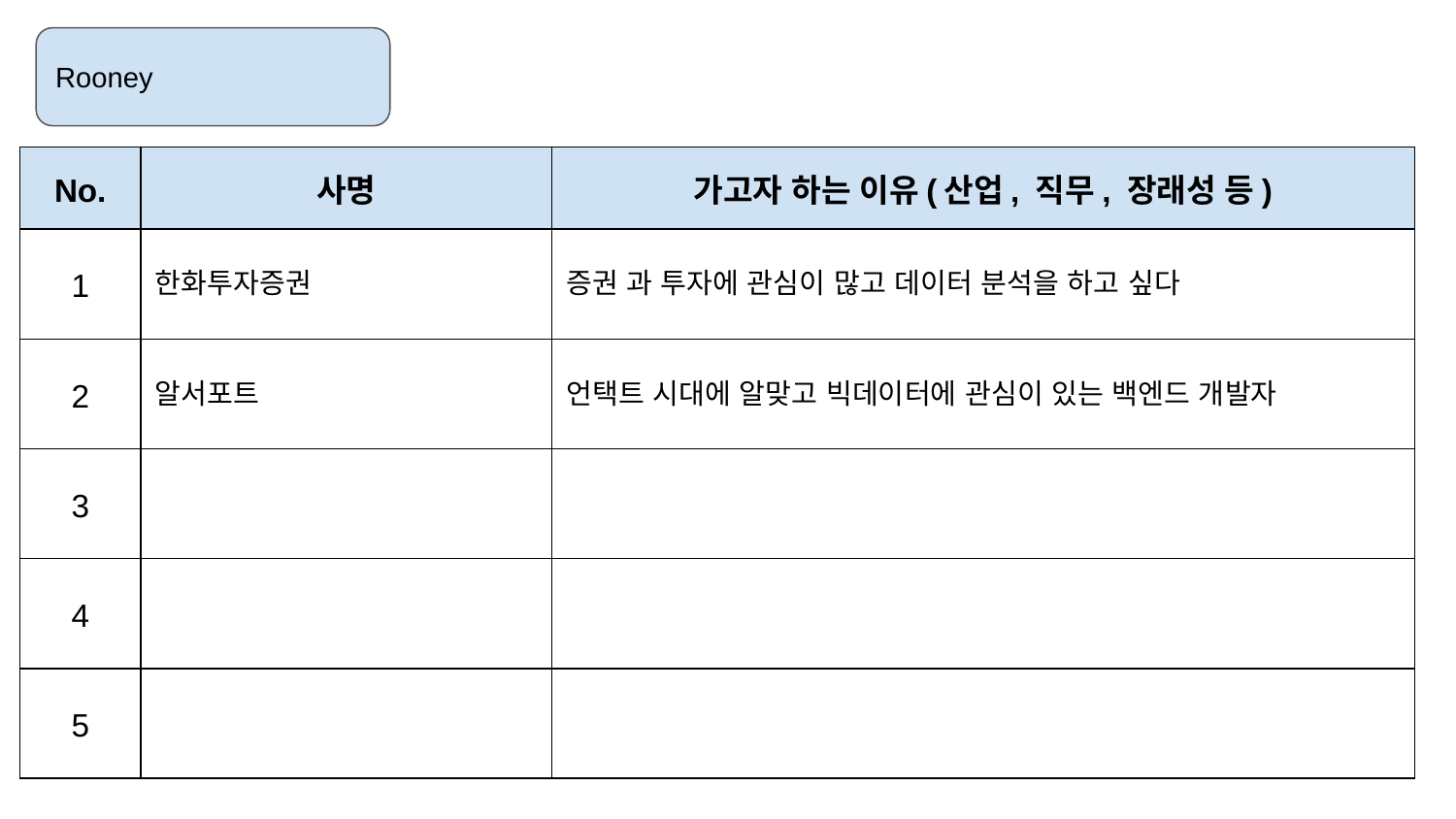

Rooney
| No. | 사명 | 가고자 하는 이유(산업, 직무, 장래성 등) |
| --- | --- | --- |
| 1 | 한화투자증권 | 증권 과 투자에 관심이 많고 데이터 분석을 하고 싶다 |
| 2 | 알서포트 | 언택트 시대에 알맞고 빅데이터에 관심이 있는 백엔드 개발자 |
| 3 |  |  |
| 4 |  |  |
| 5 |  |  |